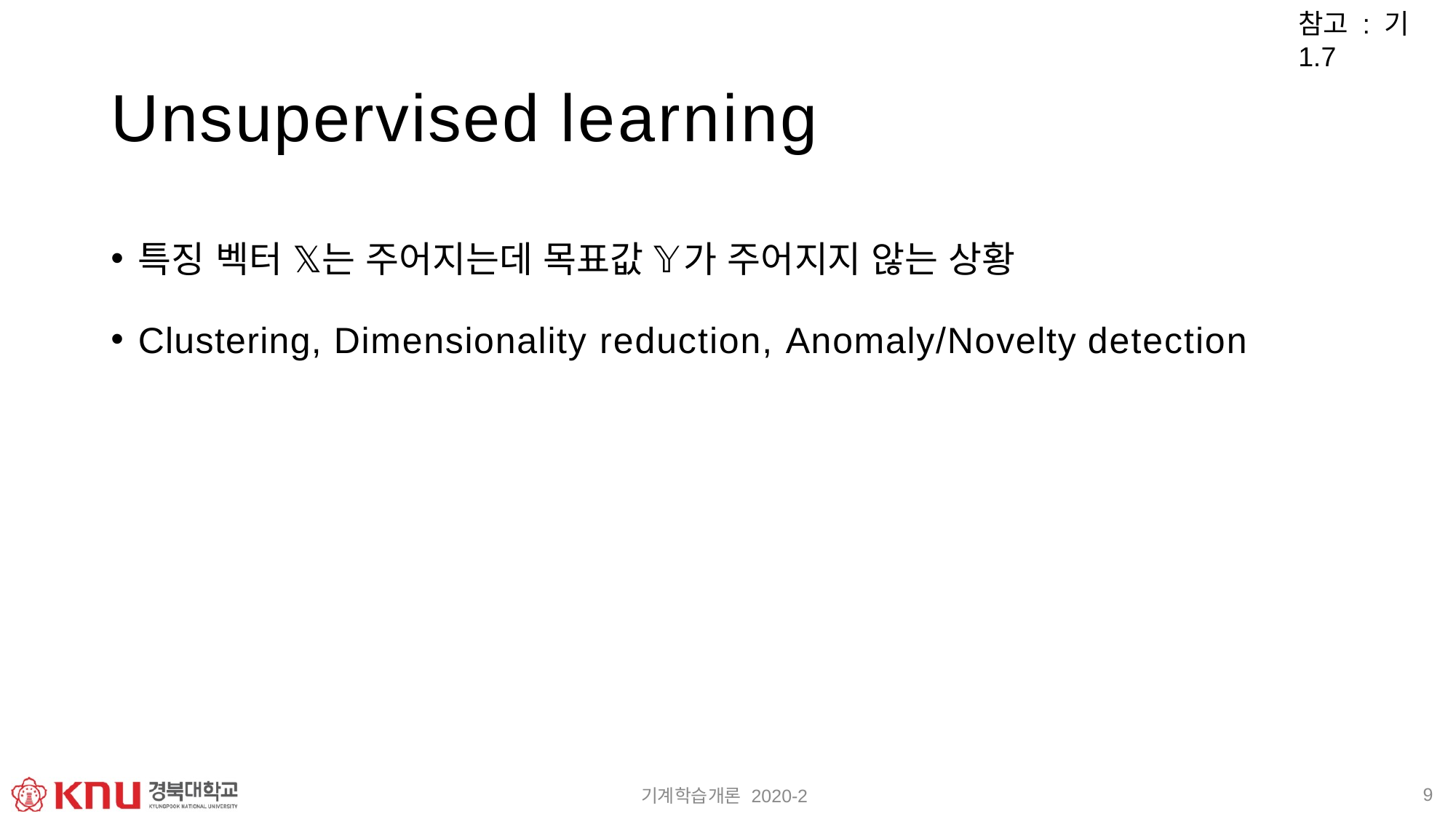

참고 : 기1.7
# Unsupervised learning
특징 벡터 𝕏는 주어지는데 목표값 𝕐    가 주어지지 않는 상황
Clustering, Dimensionality reduction, Anomaly/Novelty detection
9
기계학습개론 2020-2